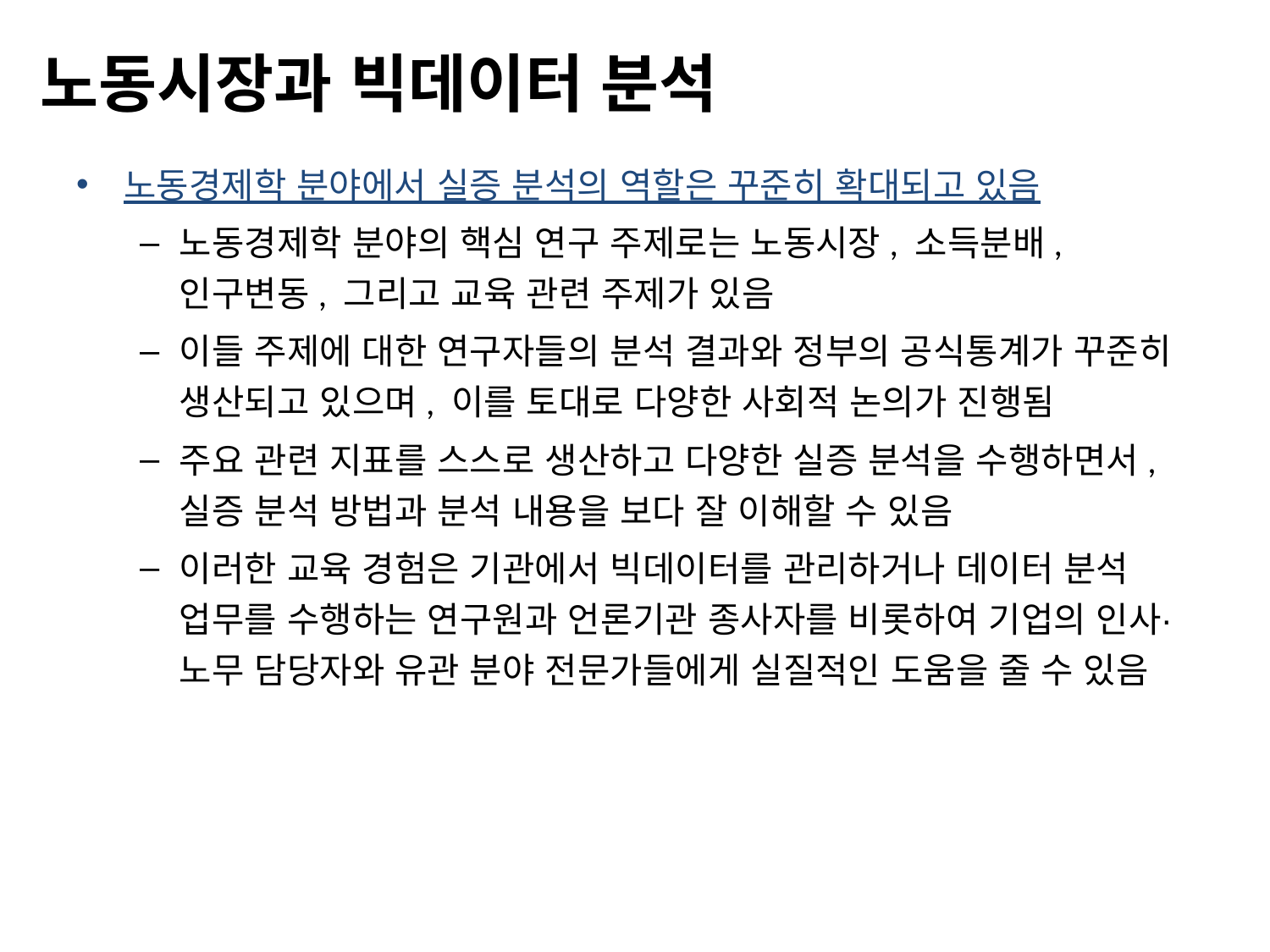

# 노동시장과 빅데이터 분석
노동경제학 분야에서 실증 분석의 역할은 꾸준히 확대되고 있음
노동경제학 분야의 핵심 연구 주제로는 노동시장, 소득분배, 인구변동, 그리고 교육 관련 주제가 있음
이들 주제에 대한 연구자들의 분석 결과와 정부의 공식통계가 꾸준히  생산되고 있으며, 이를 토대로 다양한 사회적 논의가 진행됨
주요 관련 지표를 스스로 생산하고 다양한 실증 분석을 수행하면서, 실증 분석 방법과 분석 내용을 보다 잘 이해할 수 있음
이러한 교육 경험은 기관에서 빅데이터를 관리하거나 데이터 분석 업무를 수행하는 연구원과 언론기관 종사자를 비롯하여 기업의 인사∙노무 담당자와 유관 분야 전문가들에게 실질적인 도움을 줄 수 있음